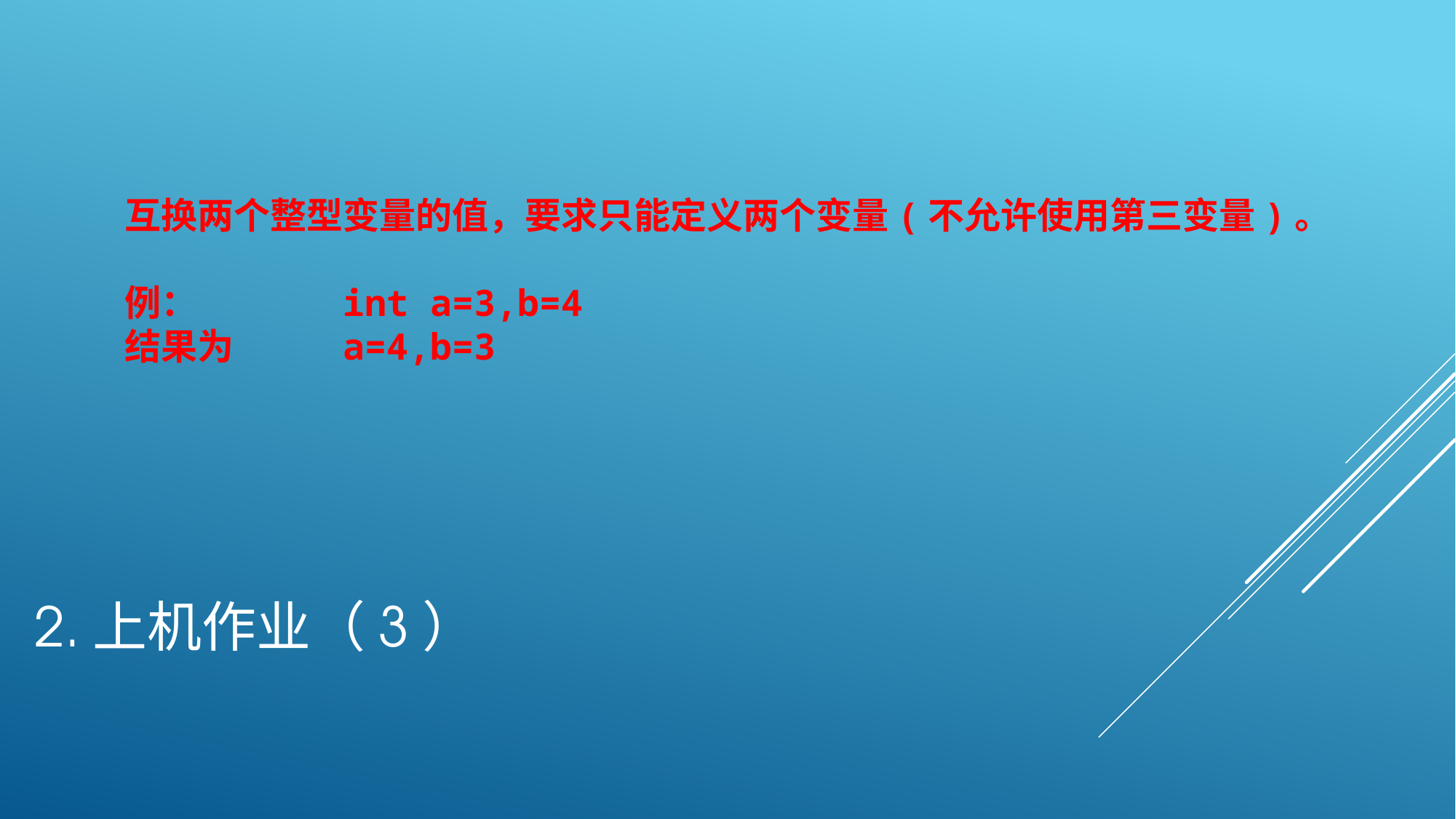

互换两个整型变量的值，要求只能定义两个变量(不允许使用第三变量)。

例：		int a=3,b=4
结果为 	a=4,b=3
2.上机作业（3）